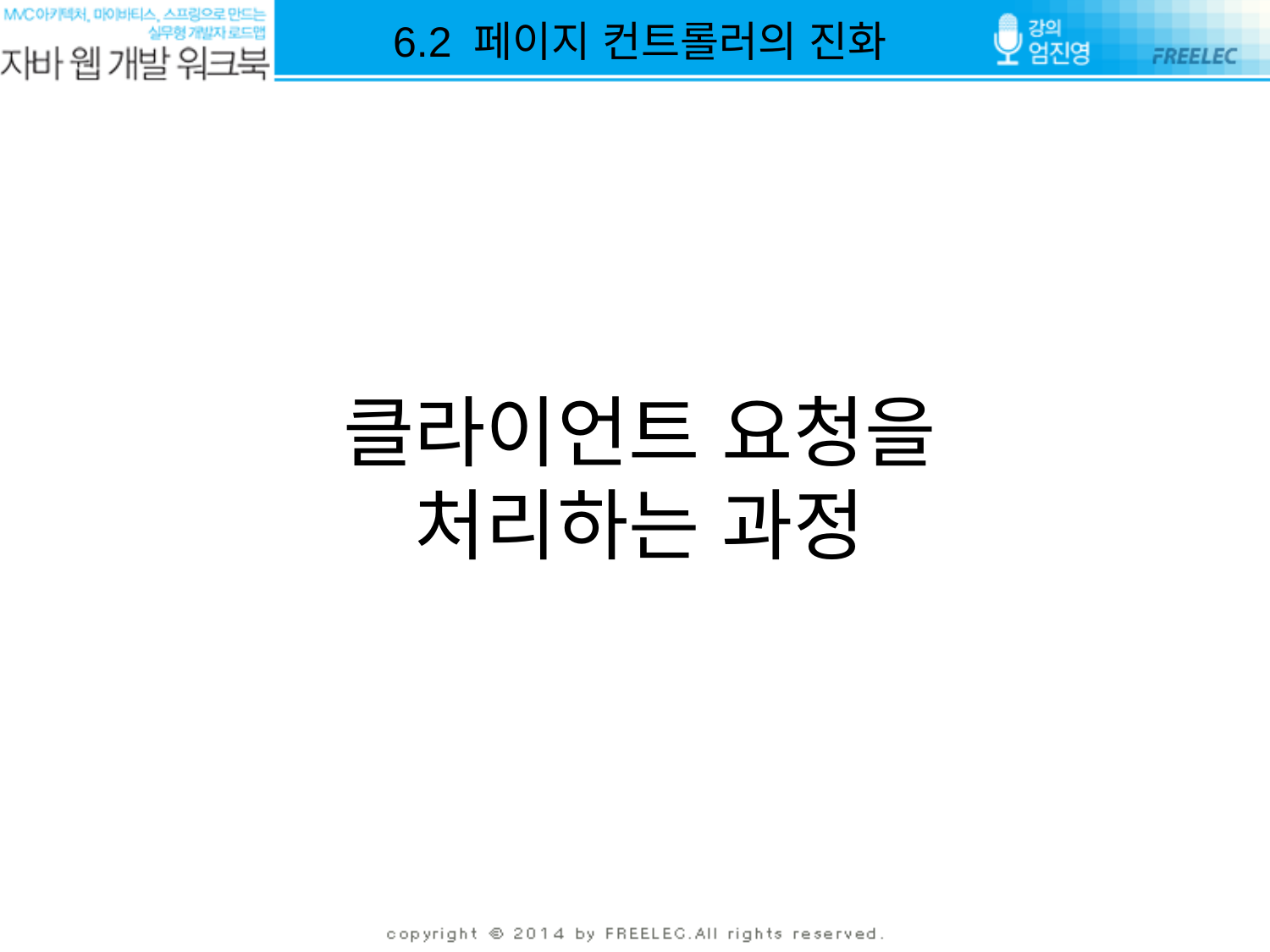

6.2 페이지 컨트롤러의 진화
# 클라이언트 요청을 처리하는 과정